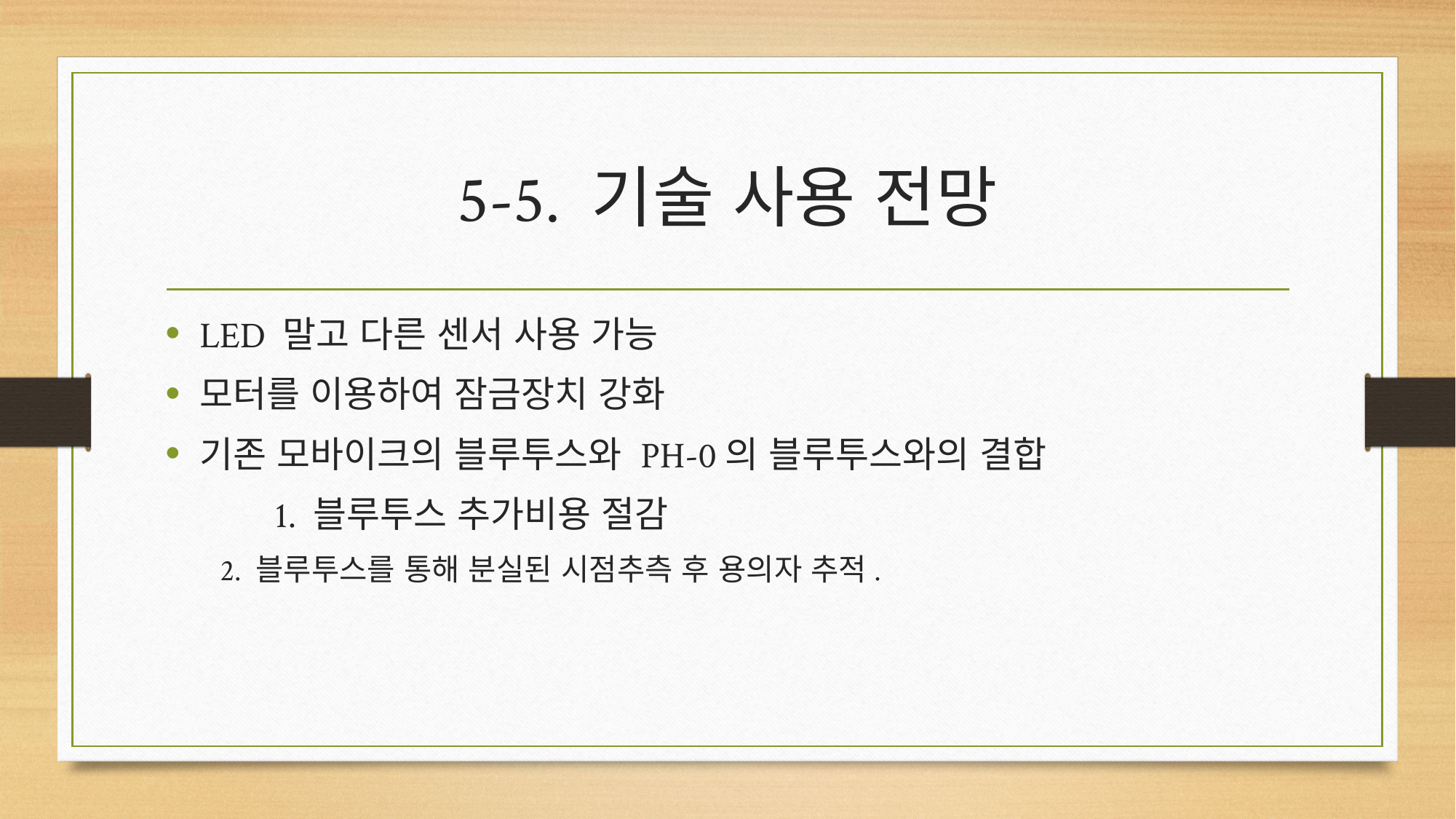

# 5-5. 기술 사용 전망
LED 말고 다른 센서 사용 가능
모터를 이용하여 잠금장치 강화
기존 모바이크의 블루투스와 PH-0의 블루투스와의 결합
	1. 블루투스 추가비용 절감
2. 블루투스를 통해 분실된 시점추측 후 용의자 추적.